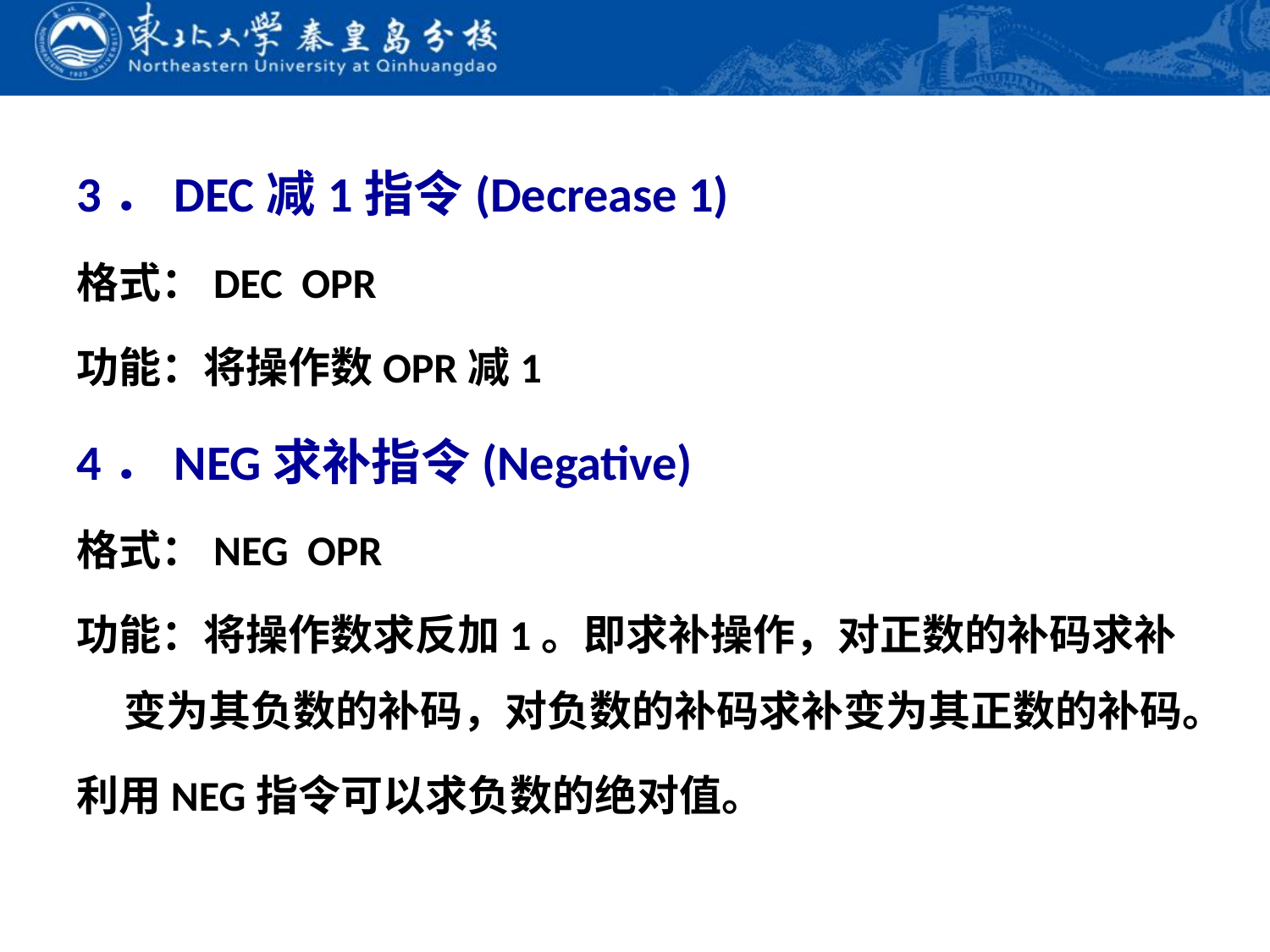

3．DEC减1指令(Decrease 1)
格式：DEC  OPR
功能：将操作数OPR减1
4．NEG求补指令(Negative)
格式：NEG  OPR
功能：将操作数求反加1。即求补操作，对正数的补码求补变为其负数的补码，对负数的补码求补变为其正数的补码。
利用NEG指令可以求负数的绝对值。